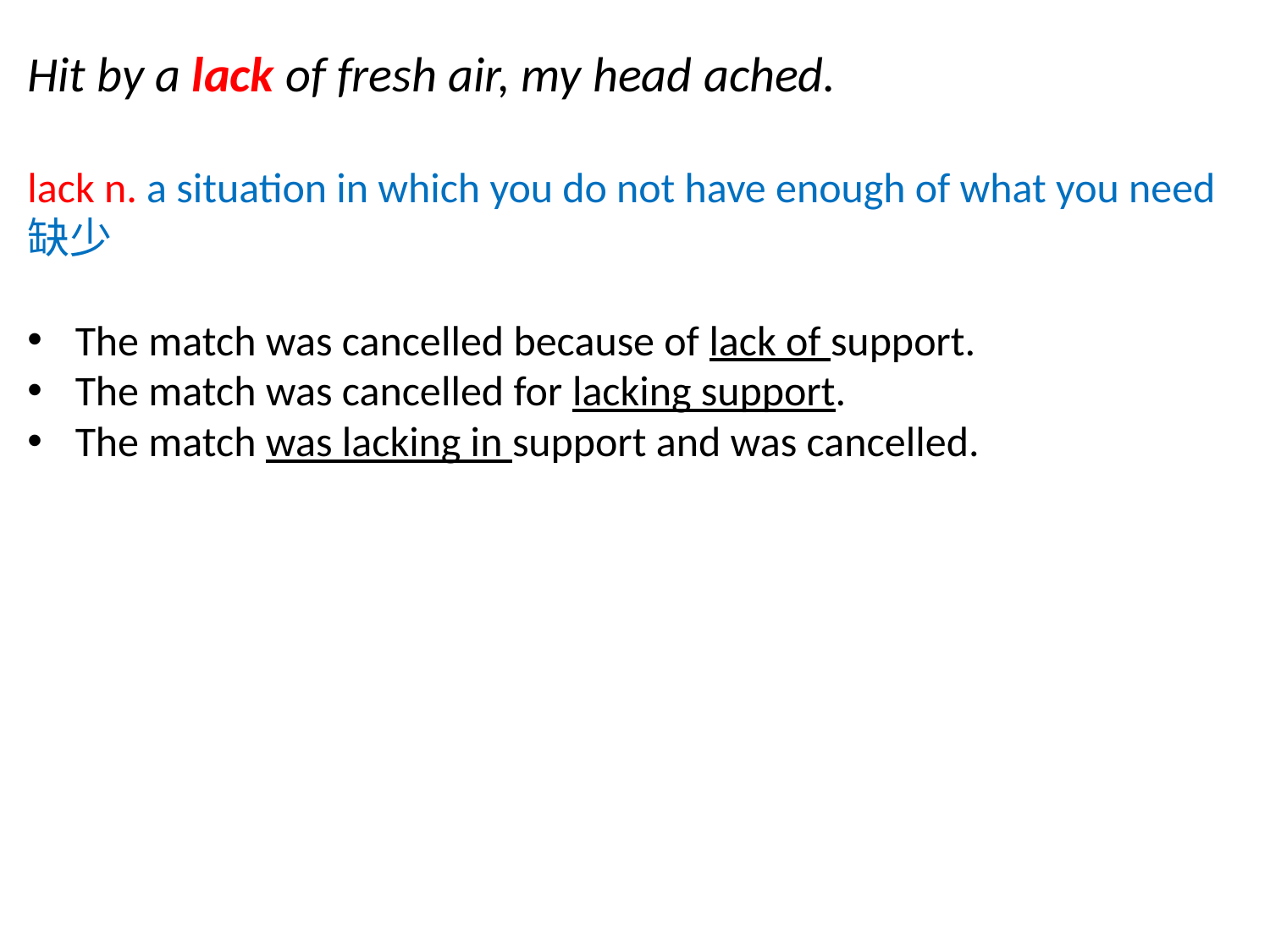

Hit by a lack of fresh air, my head ached.

lack n. a situation in which you do not have enough of what you need缺少

The match was cancelled because of lack of support.
The match was cancelled for lacking support.
The match was lacking in support and was cancelled.